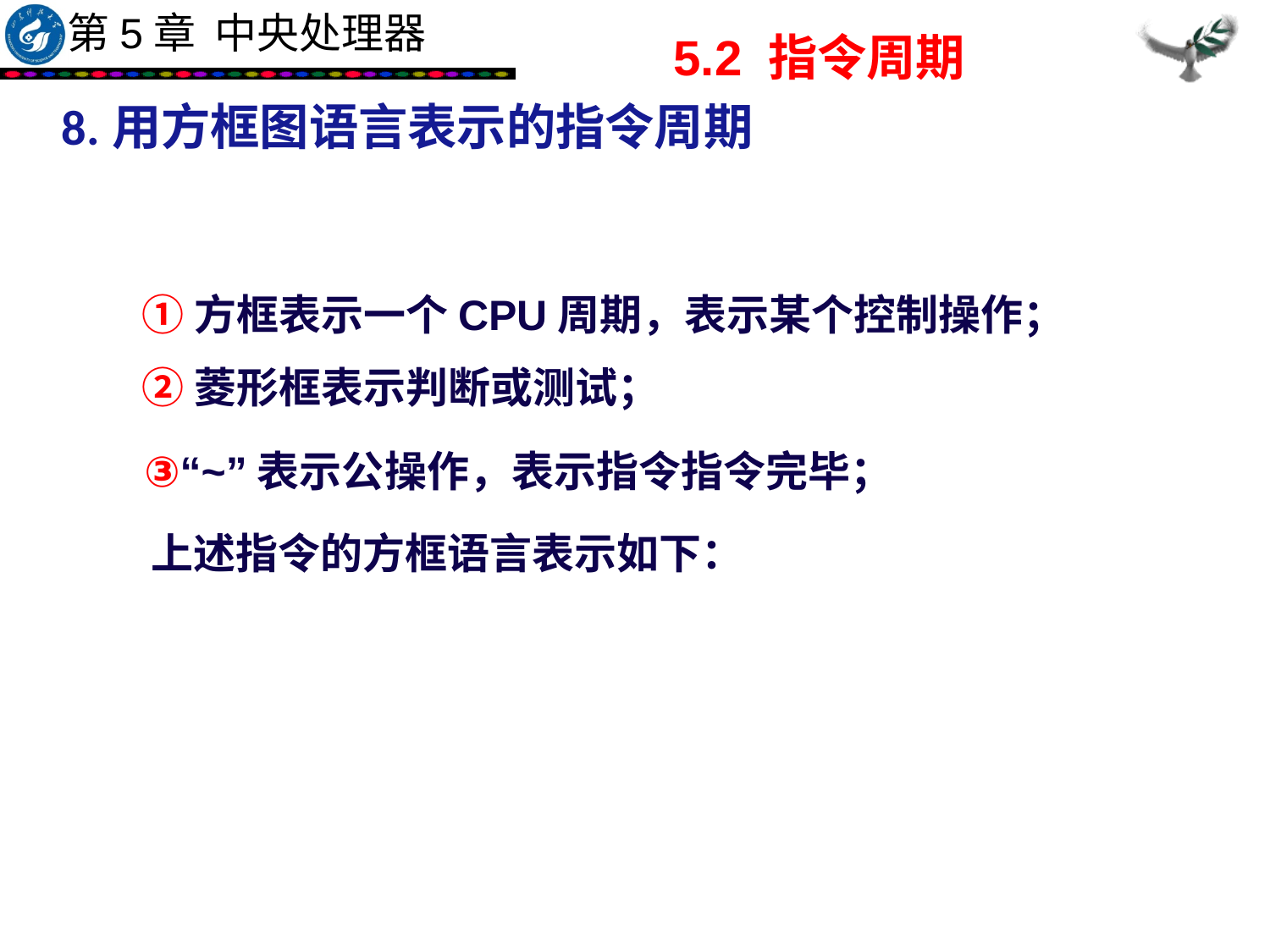

5.2 指令周期
8.用方框图语言表示的指令周期
①方框表示一个CPU周期，表示某个控制操作；
②菱形框表示判断或测试；
③“~”表示公操作，表示指令指令完毕；
上述指令的方框语言表示如下：